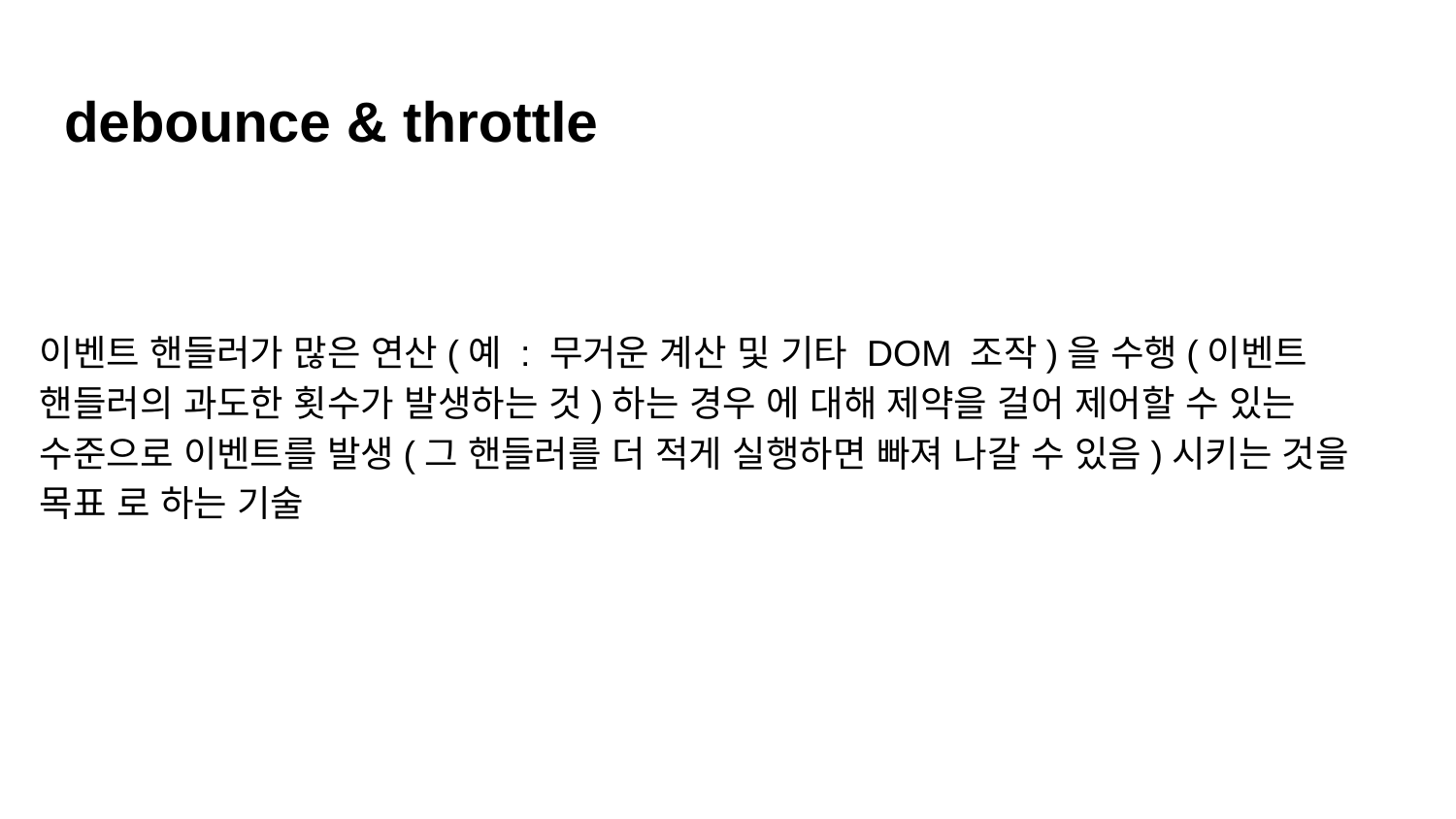

# debounce & throttle

이벤트 핸들러가 많은 연산(예 : 무거운 계산 및 기타 DOM 조작)을 수행(이벤트 핸들러의 과도한 횟수가 발생하는 것)하는 경우 에 대해 제약을 걸어 제어할 수 있는 수준으로 이벤트를 발생(그 핸들러를 더 적게 실행하면 빠져 나갈 수 있음)시키는 것을 목표 로 하는 기술